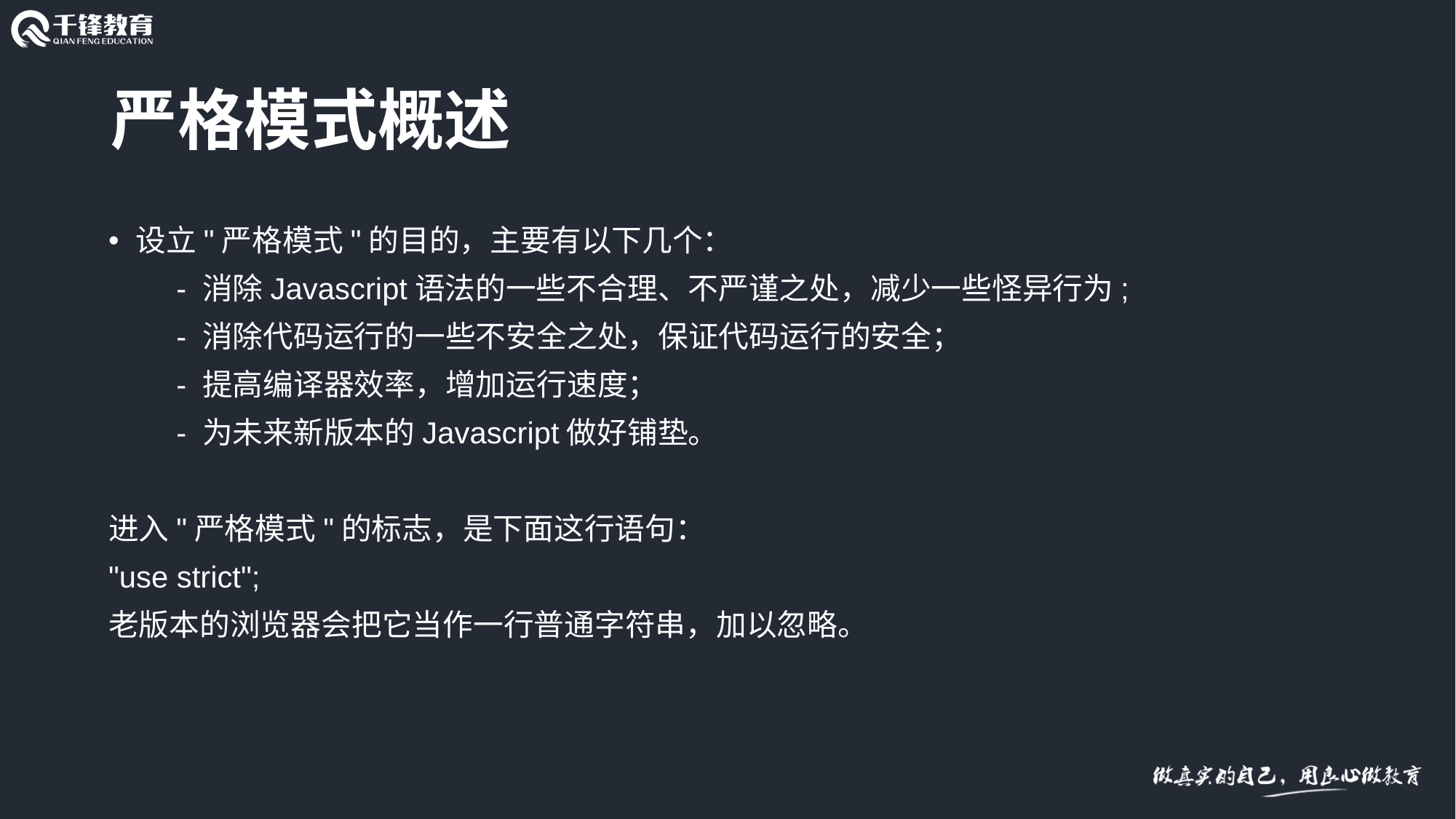

# 严格模式概述
设立"严格模式"的目的，主要有以下几个：
　　- 消除Javascript语法的一些不合理、不严谨之处，减少一些怪异行为;
　　- 消除代码运行的一些不安全之处，保证代码运行的安全；
　　- 提高编译器效率，增加运行速度；
　　- 为未来新版本的Javascript做好铺垫。

进入"严格模式"的标志，是下面这行语句：
"use strict";
老版本的浏览器会把它当作一行普通字符串，加以忽略。